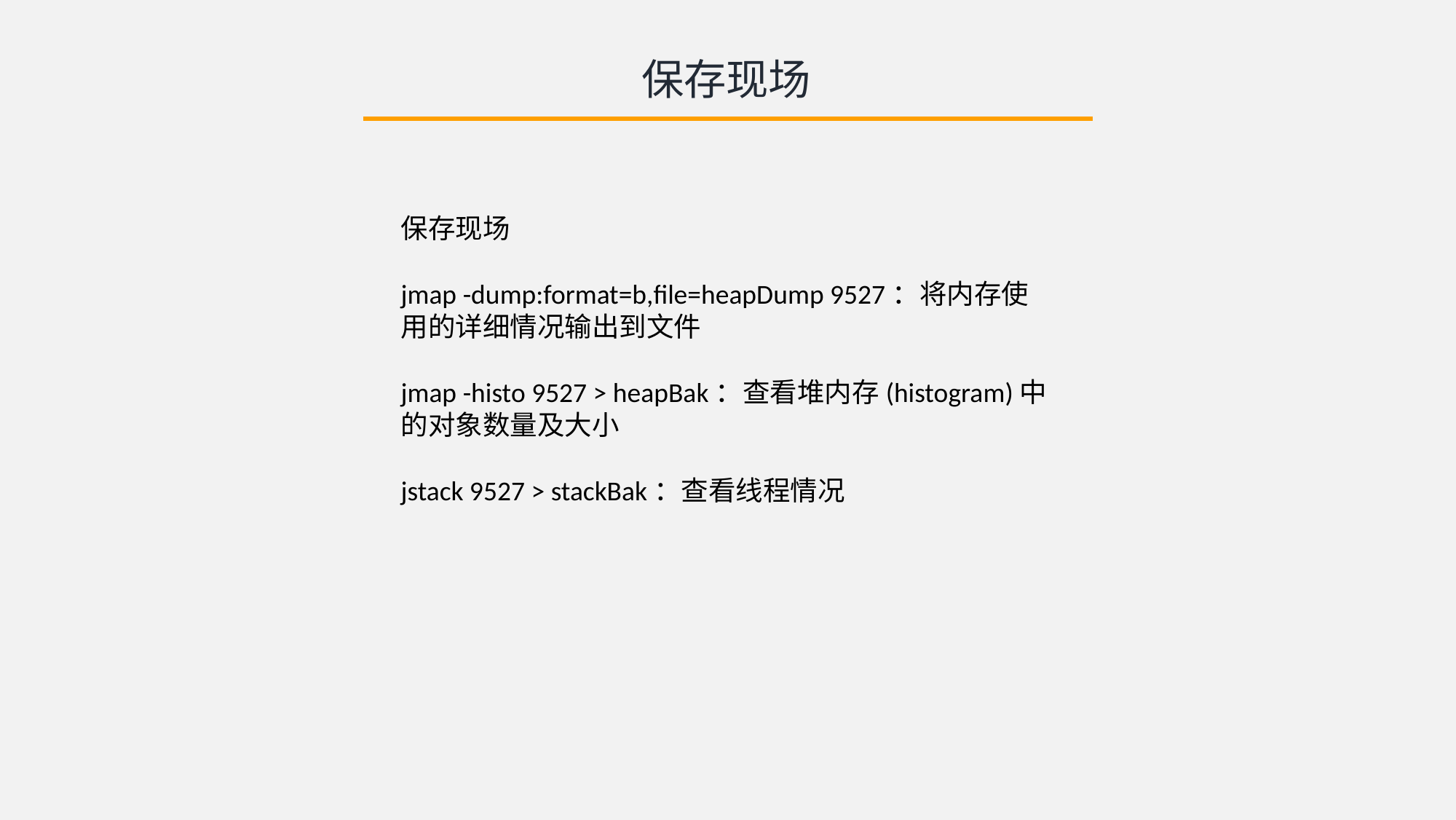

保存现场
保存现场

jmap -dump:format=b,file=heapDump 9527：将内存使用的详细情况输出到文件

jmap -histo 9527 > heapBak：查看堆内存(histogram)中的对象数量及大小

jstack 9527 > stackBak：查看线程情况